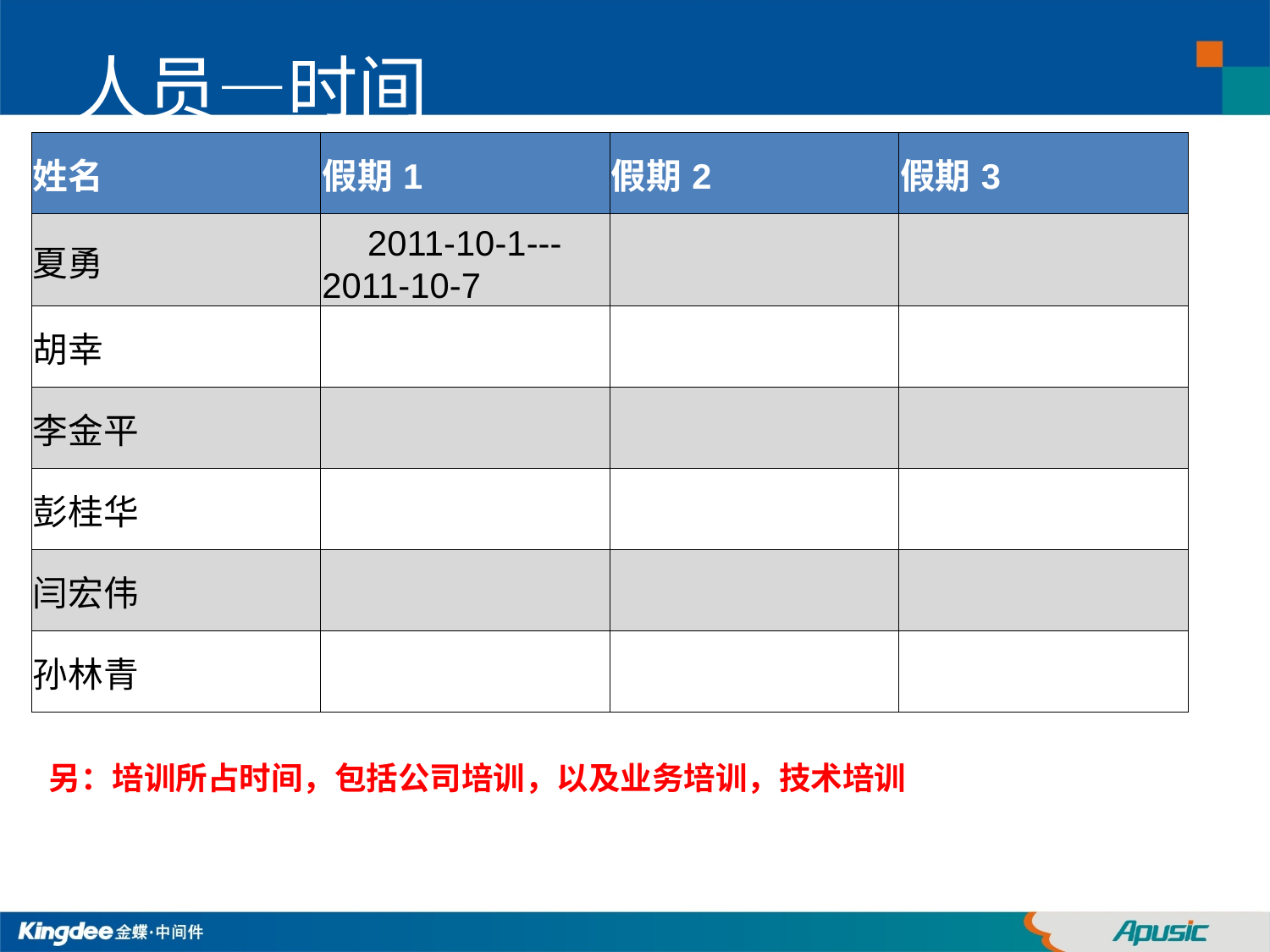

# 人员—时间
| 姓名 | 假期1 | 假期2 | 假期3 |
| --- | --- | --- | --- |
| 夏勇 | 2011-10-1---2011-10-7 |  |  |
| 胡幸 |  |  |  |
| 李金平 |  |  |  |
| 彭桂华 |  |  |  |
| 闫宏伟 |  |  |  |
| 孙林青 |  |  |  |
另：培训所占时间，包括公司培训，以及业务培训，技术培训